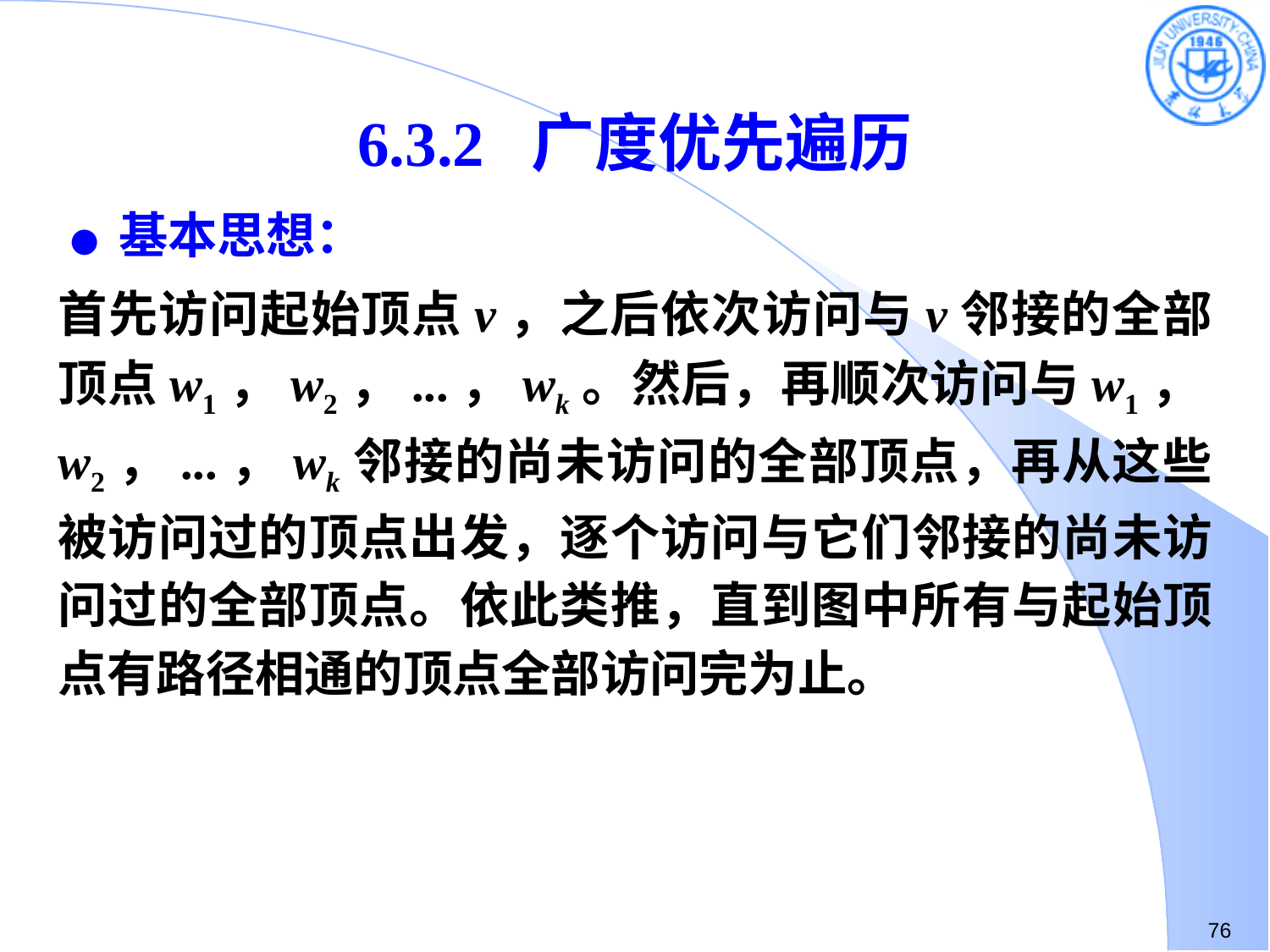

6.3.2  广度优先遍历
 ● 基本思想：
首先访问起始顶点v，之后依次访问与v邻接的全部顶点w1，w2，...，wk。然后，再顺次访问与w1，w2，...，wk邻接的尚未访问的全部顶点，再从这些被访问过的顶点出发，逐个访问与它们邻接的尚未访问过的全部顶点。依此类推，直到图中所有与起始顶点有路径相通的顶点全部访问完为止。